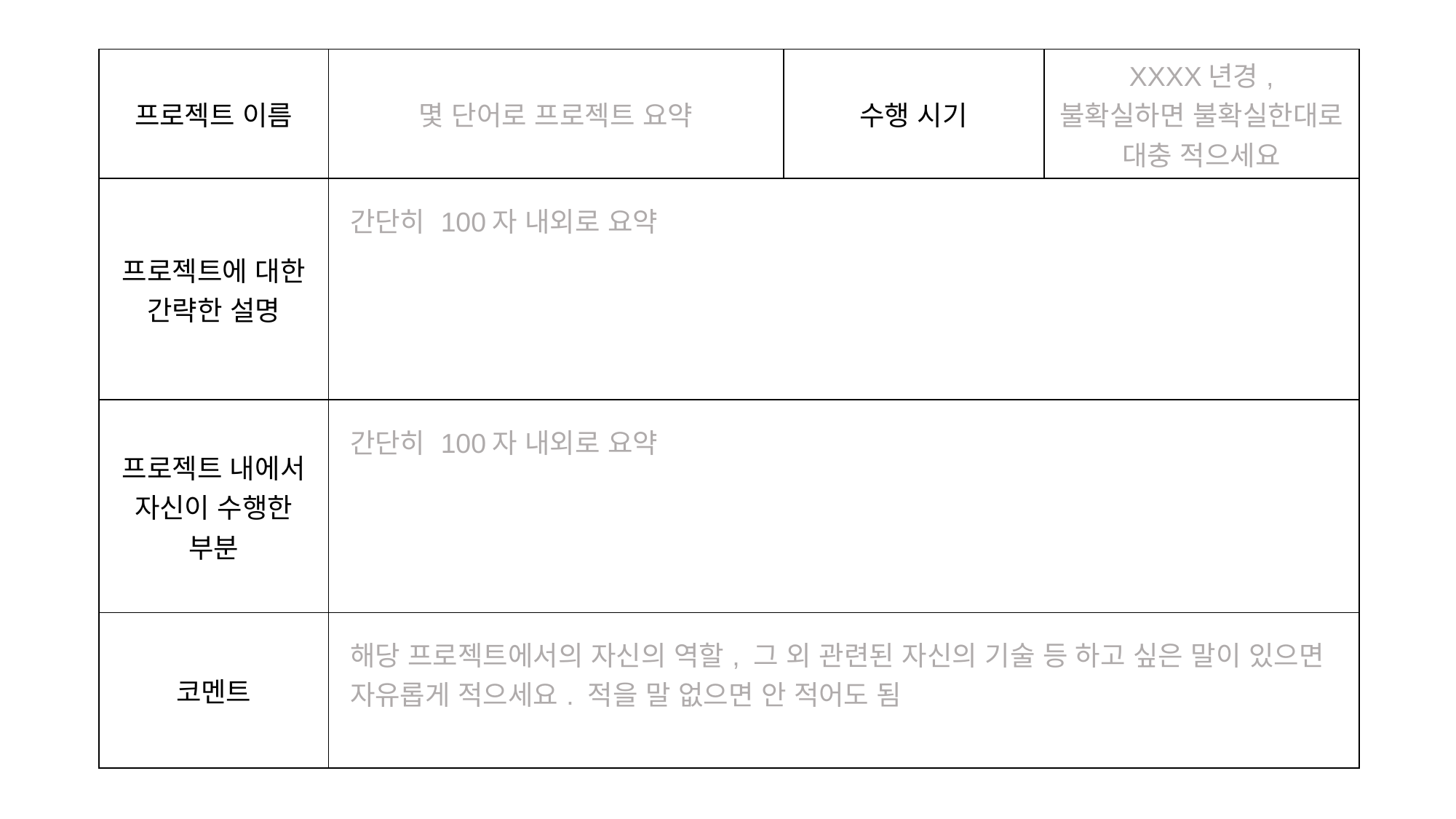

| 프로젝트 이름 | 몇 단어로 프로젝트 요약 | 수행 시기 | XXXX년경, 불확실하면 불확실한대로 대충 적으세요 |
| --- | --- | --- | --- |
| 프로젝트에 대한 간략한 설명 | 간단히 100자 내외로 요약 |  |  |
| 프로젝트 내에서 자신이 수행한 부분 | 간단히 100자 내외로 요약 |  |  |
| 코멘트 | 해당 프로젝트에서의 자신의 역할, 그 외 관련된 자신의 기술 등 하고 싶은 말이 있으면 자유롭게 적으세요. 적을 말 없으면 안 적어도 됨 |  |  |